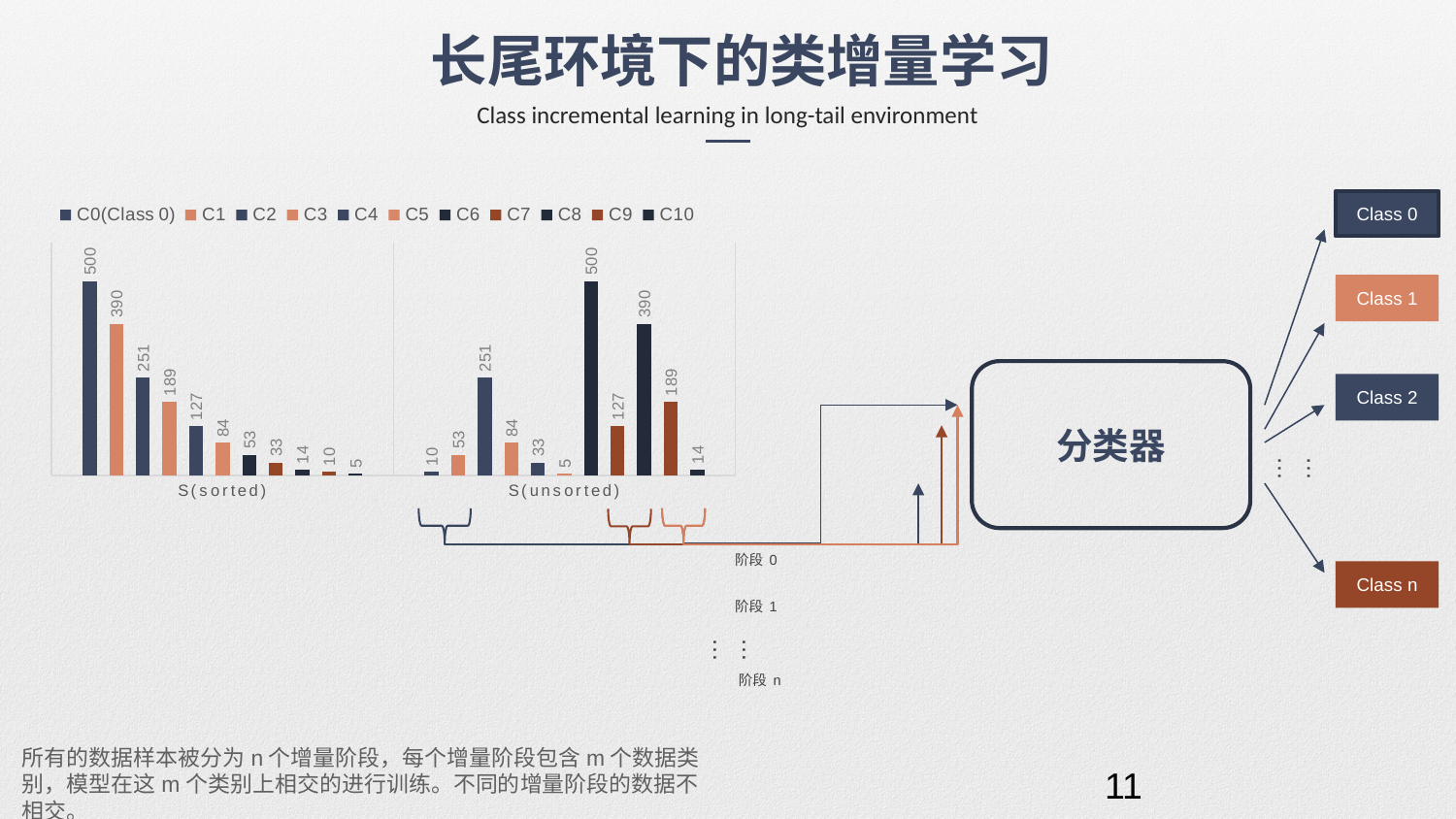

长尾环境下的类增量学习
Class incremental learning in long-tail environment

### Chart

| Category | C0(Class 0) | C1 | C2 | C3 | C4 | C5 | C6 | C7 | C8 | C9 | C10 |
|---|---|---|---|---|---|---|---|---|---|---|---|
| S(sorted) | 500.0 | 390.0 | 251.0 | 189.0 | 127.0 | 84.0 | 53.0 | 33.0 | 14.0 | 10.0 | 5.0 |
| S(unsorted) | 10.0 | 53.0 | 251.0 | 84.0 | 33.0 | 5.0 | 500.0 | 127.0 | 390.0 | 189.0 | 14.0 |
Class 0
Class 1
分类器
Class 2

……

阶段 0

Class n
阶段 1
……
阶段 n
所有的数据样本被分为n个增量阶段，每个增量阶段包含m个数据类别，模型在这m个类别上相交的进行训练。不同的增量阶段的数据不相交。
11